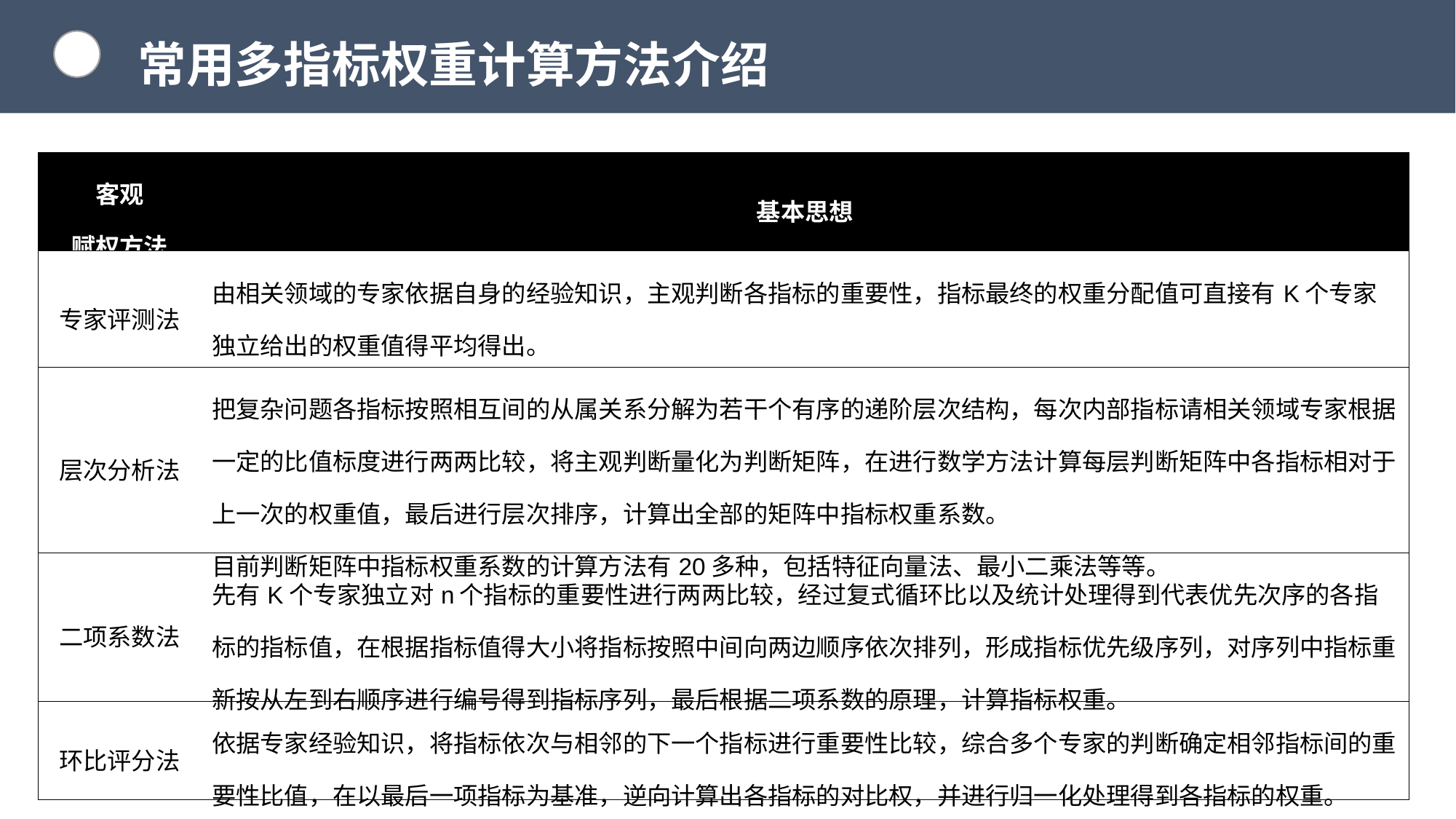

常用多指标权重计算方法介绍
| 客观 赋权方法 | 基本思想 |
| --- | --- |
| 专家评测法 | 由相关领域的专家依据自身的经验知识，主观判断各指标的重要性，指标最终的权重分配值可直接有K个专家独立给出的权重值得平均得出。 |
| 层次分析法 | 把复杂问题各指标按照相互间的从属关系分解为若干个有序的递阶层次结构，每次内部指标请相关领域专家根据一定的比值标度进行两两比较，将主观判断量化为判断矩阵，在进行数学方法计算每层判断矩阵中各指标相对于上一次的权重值，最后进行层次排序，计算出全部的矩阵中指标权重系数。 目前判断矩阵中指标权重系数的计算方法有20多种，包括特征向量法、最小二乘法等等。 |
| 二项系数法 | 先有K个专家独立对n个指标的重要性进行两两比较，经过复式循环比以及统计处理得到代表优先次序的各指标的指标值，在根据指标值得大小将指标按照中间向两边顺序依次排列，形成指标优先级序列，对序列中指标重新按从左到右顺序进行编号得到指标序列，最后根据二项系数的原理，计算指标权重。 |
| 环比评分法 | 依据专家经验知识，将指标依次与相邻的下一个指标进行重要性比较，综合多个专家的判断确定相邻指标间的重要性比值，在以最后一项指标为基准，逆向计算出各指标的对比权，并进行归一化处理得到各指标的权重。 |